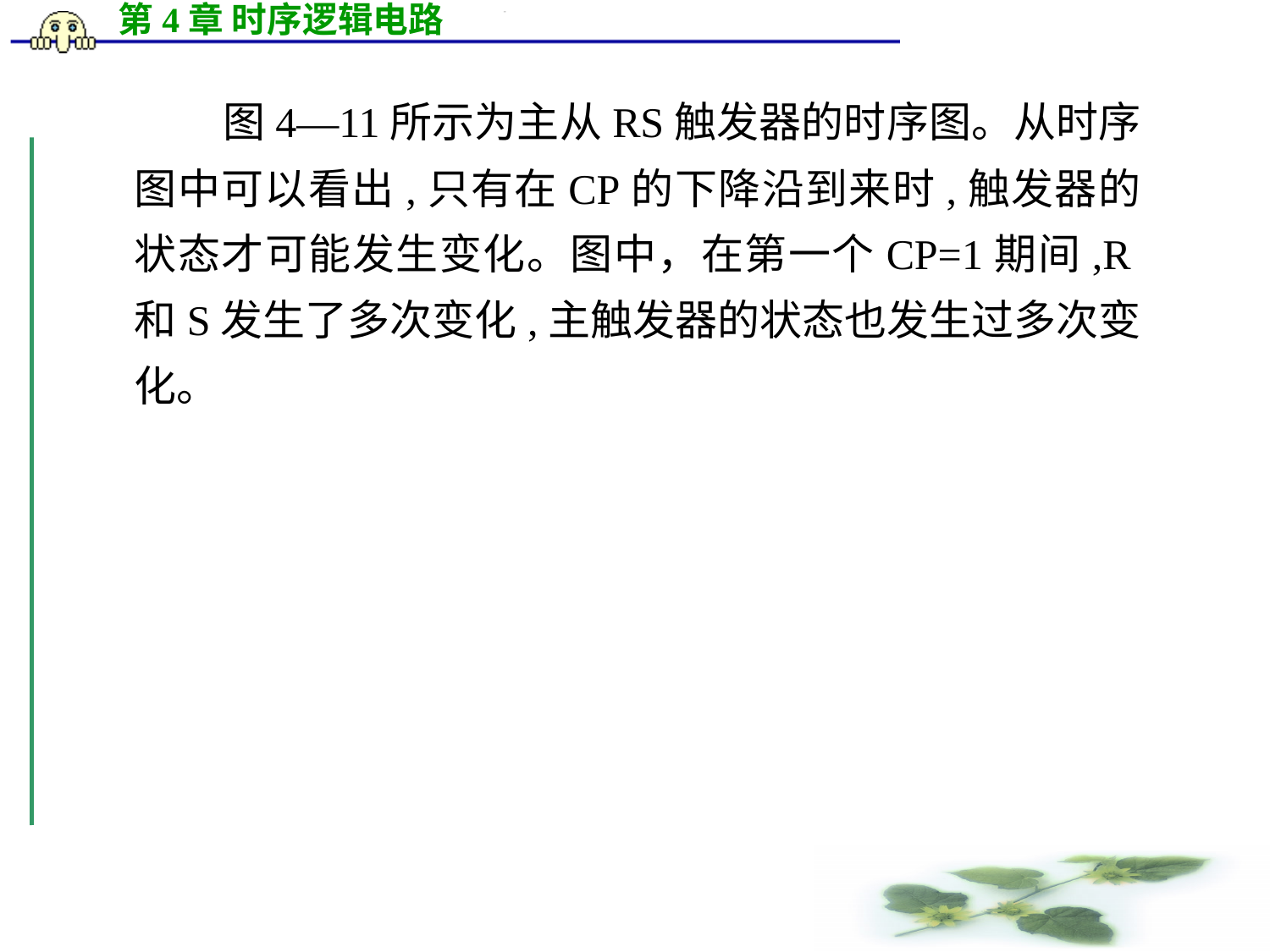

图4―11所示为主从RS触发器的时序图。从时序图中可以看出,只有在CP的下降沿到来时,触发器的状态才可能发生变化。图中，在第一个CP=1期间,R和S发生了多次变化,主触发器的状态也发生过多次变化。